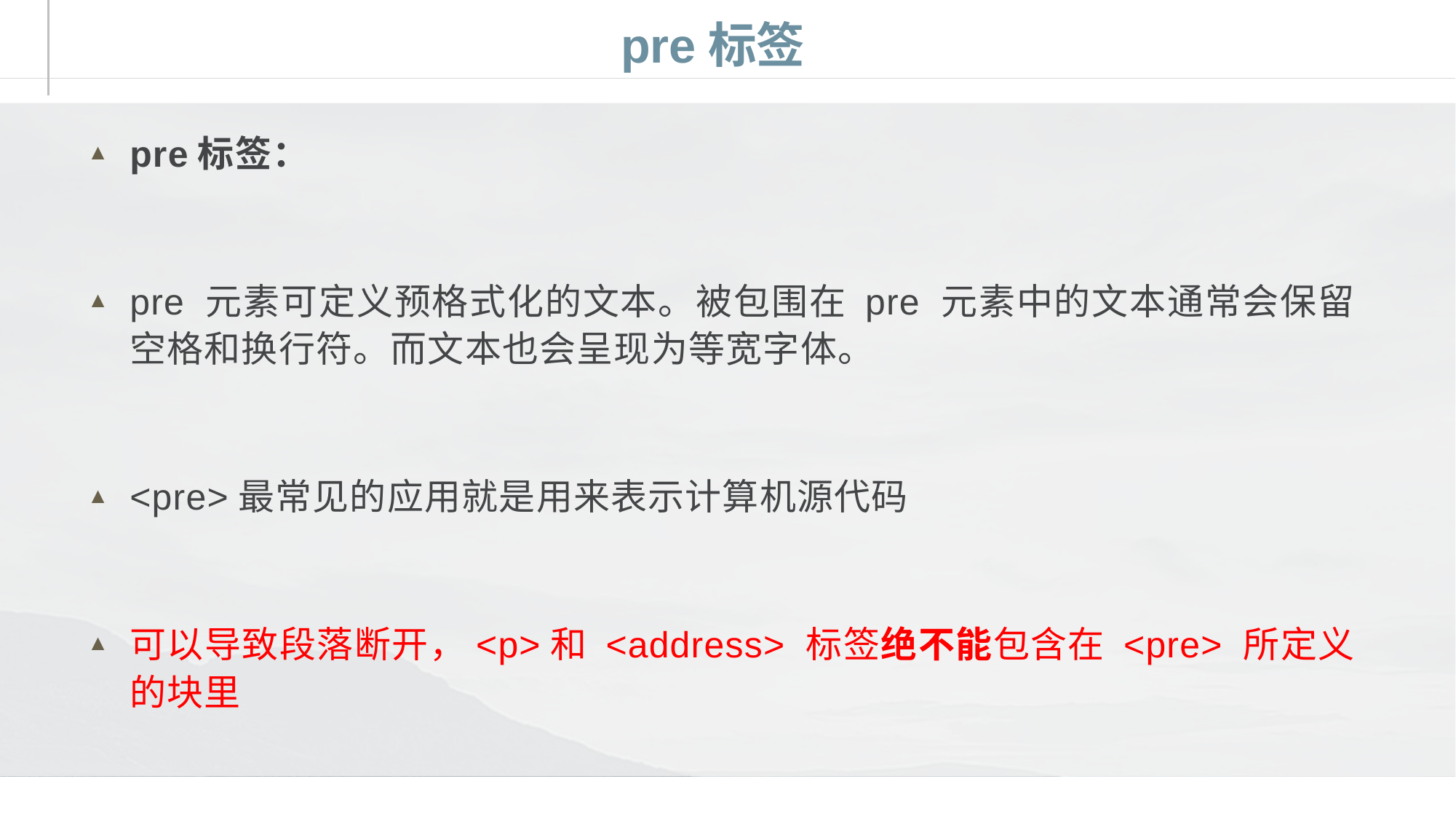

# pre标签
pre标签：

pre 元素可定义预格式化的文本。被包围在 pre 元素中的文本通常会保留空格和换行符。而文本也会呈现为等宽字体。

<pre>最常见的应用就是用来表示计算机源代码

可以导致段落断开，<p>和 <address> 标签绝不能包含在 <pre> 所定义的块里